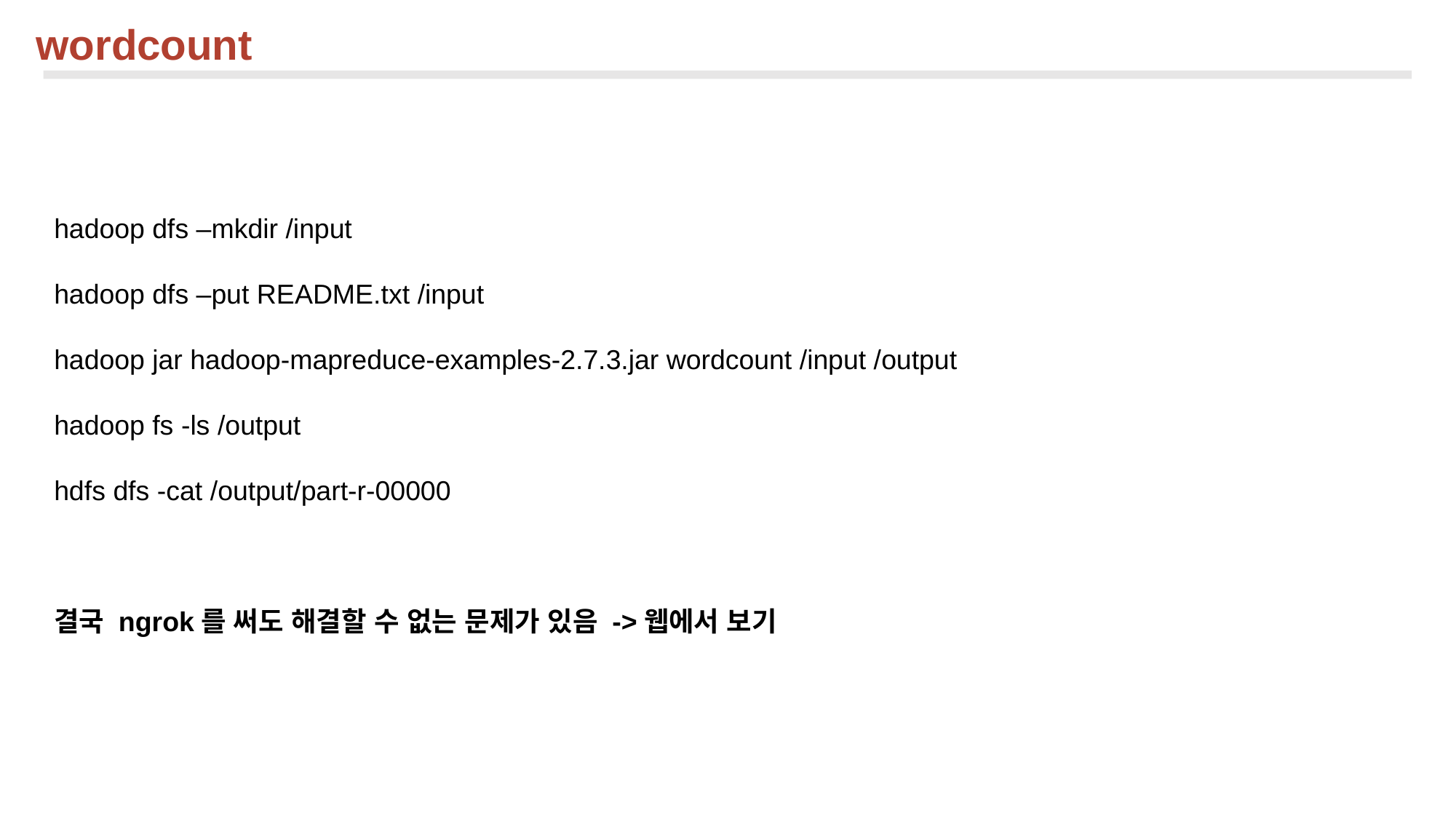

wordcount

hadoop dfs –mkdir /input

hadoop dfs –put README.txt /input

hadoop jar hadoop-mapreduce-examples-2.7.3.jar wordcount /input /output
hadoop fs -ls /output

hdfs dfs -cat /output/part-r-00000

결국 ngrok를 써도 해결할 수 없는 문제가 있음 ->웹에서 보기